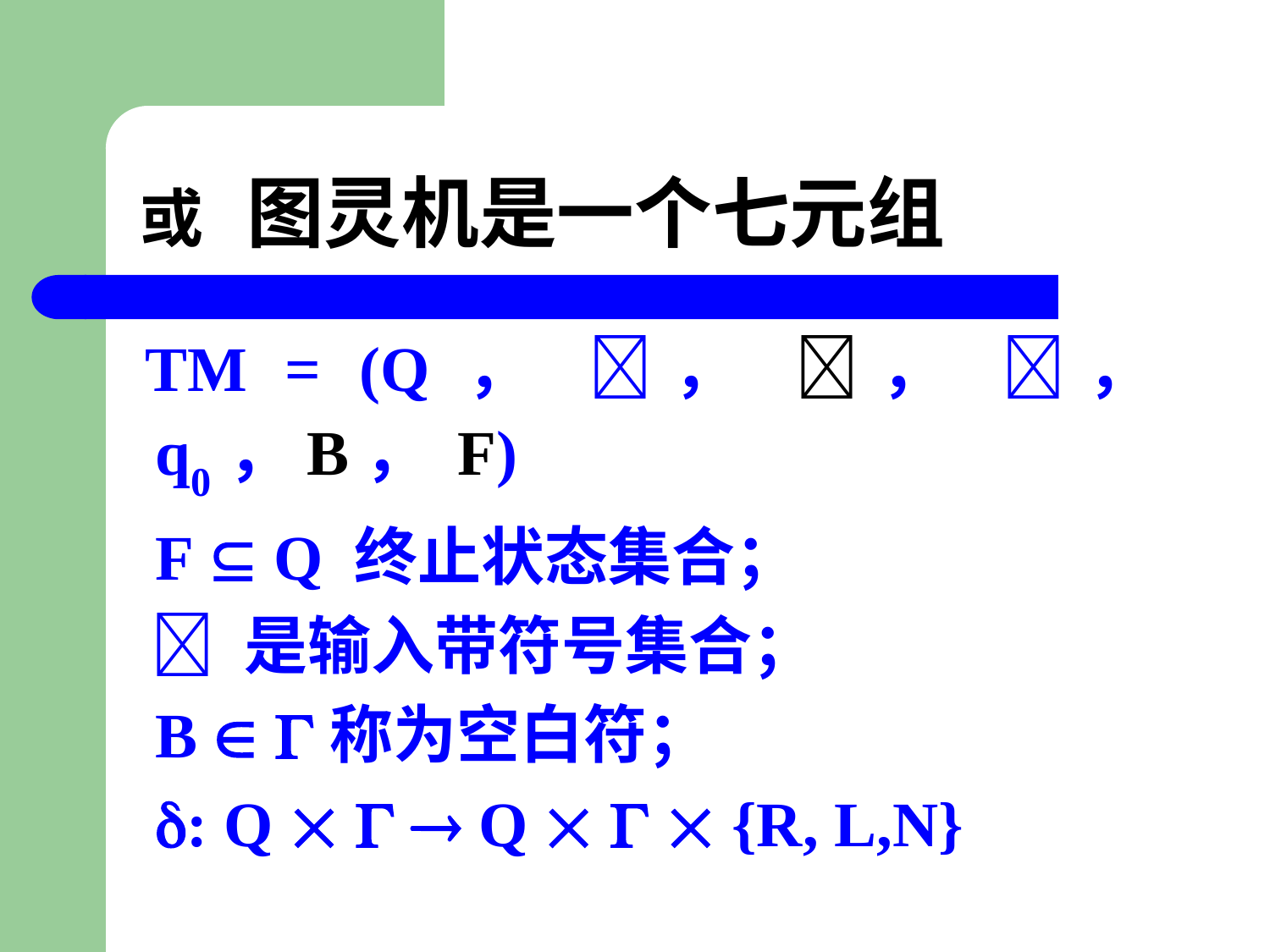

# 或   图灵机是一个七元组
 TM = (Q， Σ， Γ， δ， q0，B， F)
   F ⊆ Q 终止状态集合；
   Γ 是输入带符号集合；
   B ∈ Γ称为空白符；
   δ: Q × Γ → Q × Γ × {R, L,N}